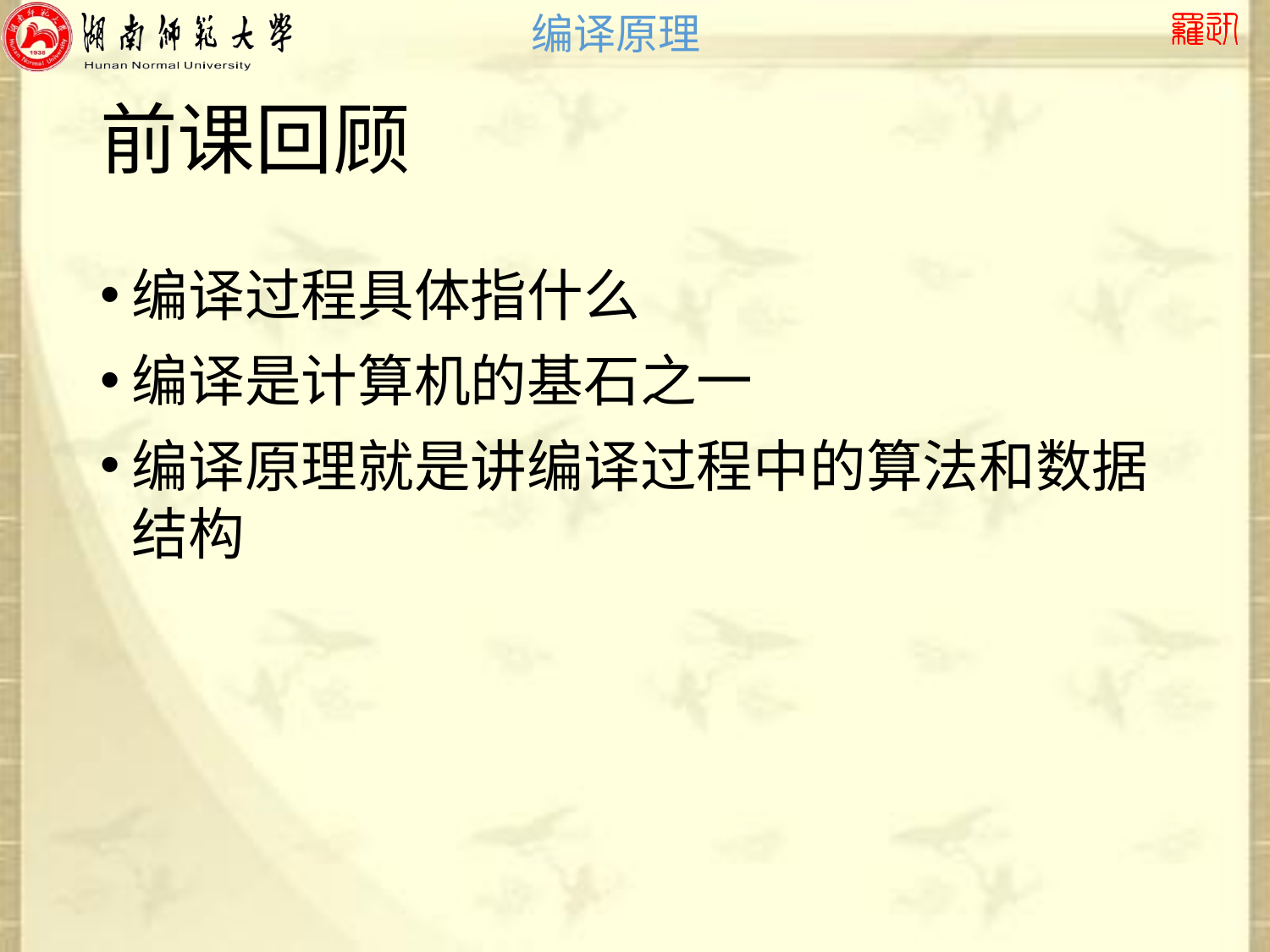

# 前课回顾
编译过程具体指什么
编译是计算机的基石之一
编译原理就是讲编译过程中的算法和数据结构